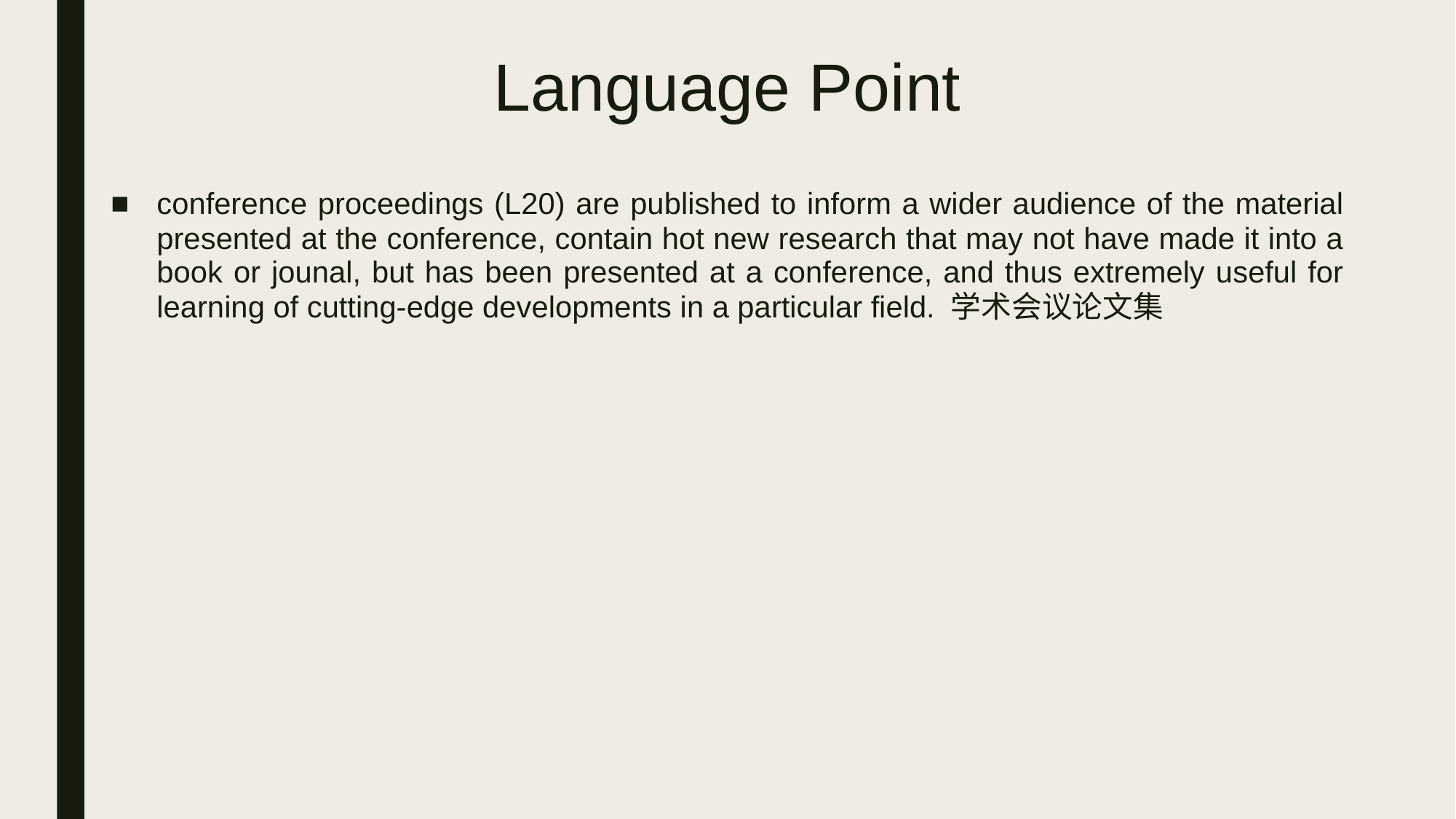

# Language Point
conference proceedings (L20) are published to inform a wider audience of the material presented at the conference, contain hot new research that may not have made it into a book or jounal, but has been presented at a conference, and thus extremely useful for learning of cutting-edge developments in a particular field. 学术会议论文集